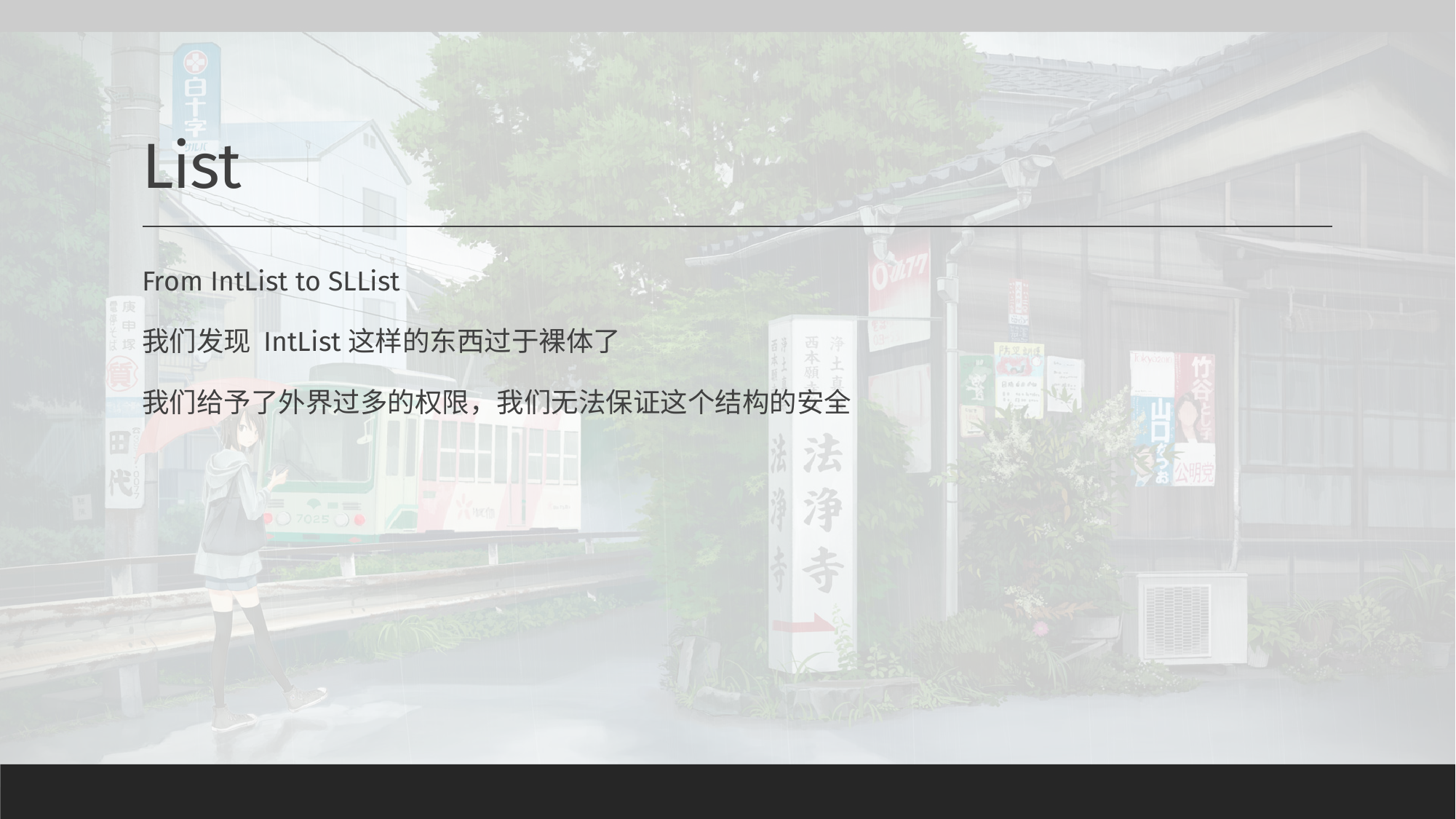

# List
From IntList to SLList
我们发现 IntList这样的东西过于裸体了
我们给予了外界过多的权限，我们无法保证这个结构的安全